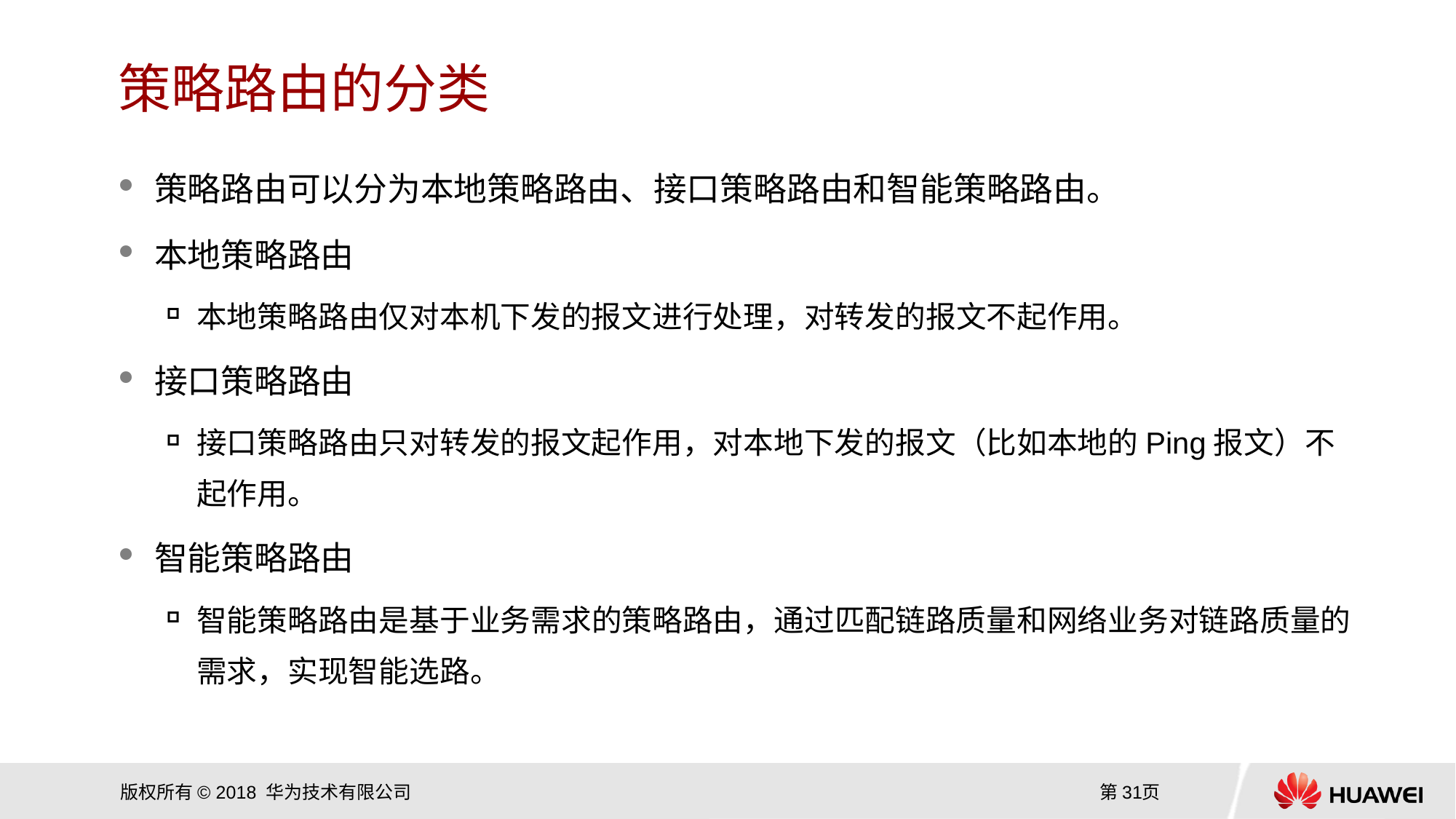

# 策略路由的分类
策略路由可以分为本地策略路由、接口策略路由和智能策略路由。
本地策略路由
本地策略路由仅对本机下发的报文进行处理，对转发的报文不起作用。
接口策略路由
接口策略路由只对转发的报文起作用，对本地下发的报文（比如本地的Ping报文）不起作用。
智能策略路由
智能策略路由是基于业务需求的策略路由，通过匹配链路质量和网络业务对链路质量的需求，实现智能选路。